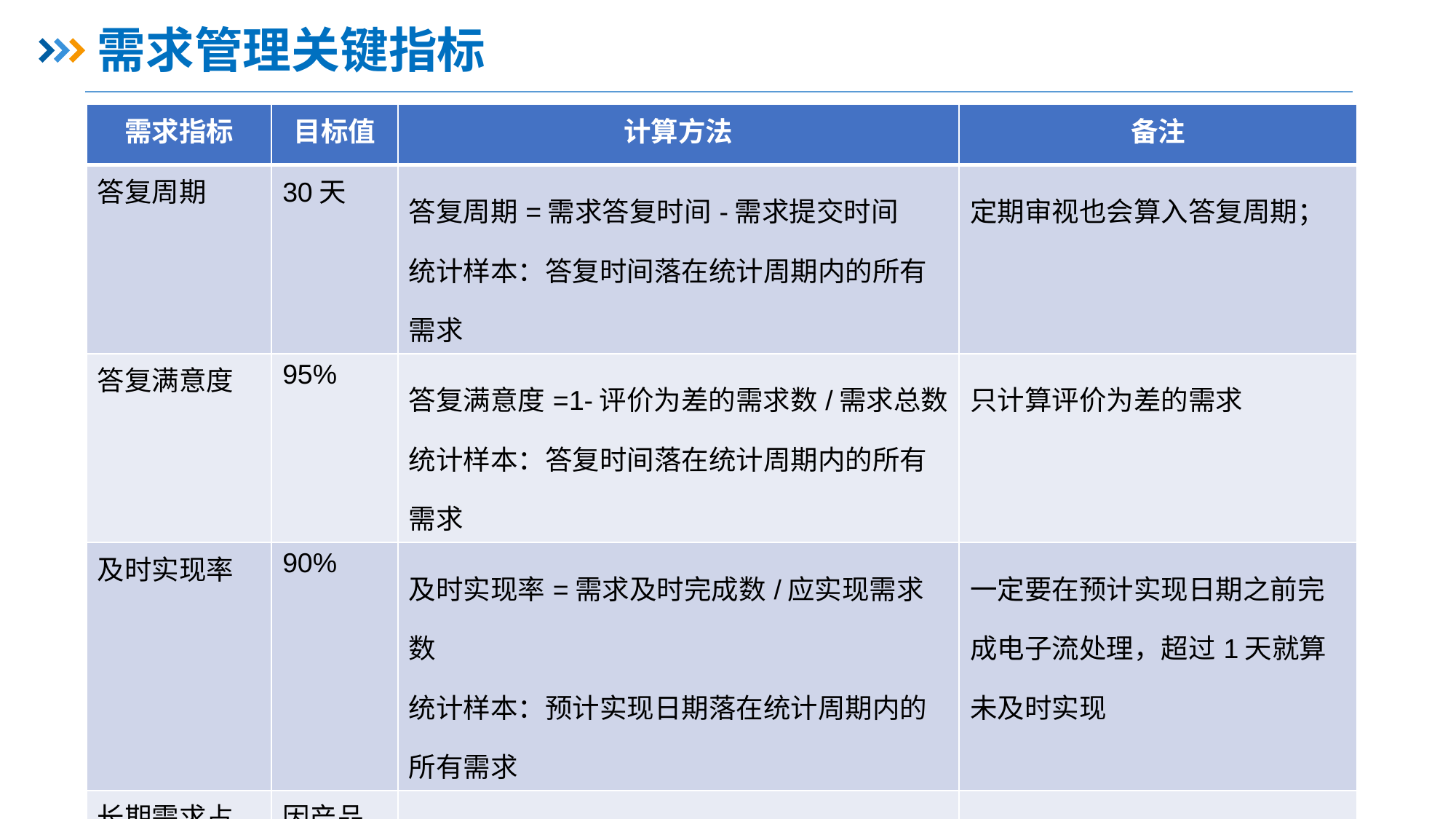

# 需求管理关键指标
| 需求指标 | 目标值 | 计算方法 | 备注 |
| --- | --- | --- | --- |
| 答复周期 | 30天 | 答复周期=需求答复时间-需求提交时间 统计样本：答复时间落在统计周期内的所有需求 | 定期审视也会算入答复周期； |
| 答复满意度 | 95% | 答复满意度=1-评价为差的需求数/需求总数 统计样本：答复时间落在统计周期内的所有需求 | 只计算评价为差的需求 |
| 及时实现率 | 90% | 及时实现率=需求及时完成数/应实现需求数 统计样本：预计实现日期落在统计周期内的所有需求 | 一定要在预计实现日期之前完成电子流处理，超过1天就算未及时实现 |
| 长期需求占比 | 因产品线而异 | 长期需求占比=长期和中期需求数/需求总数 统计样本：需求分配时间落在统计周期内的所有需求 | 引导和激励市场、规划部门的需求人员关注客户长期需求 |